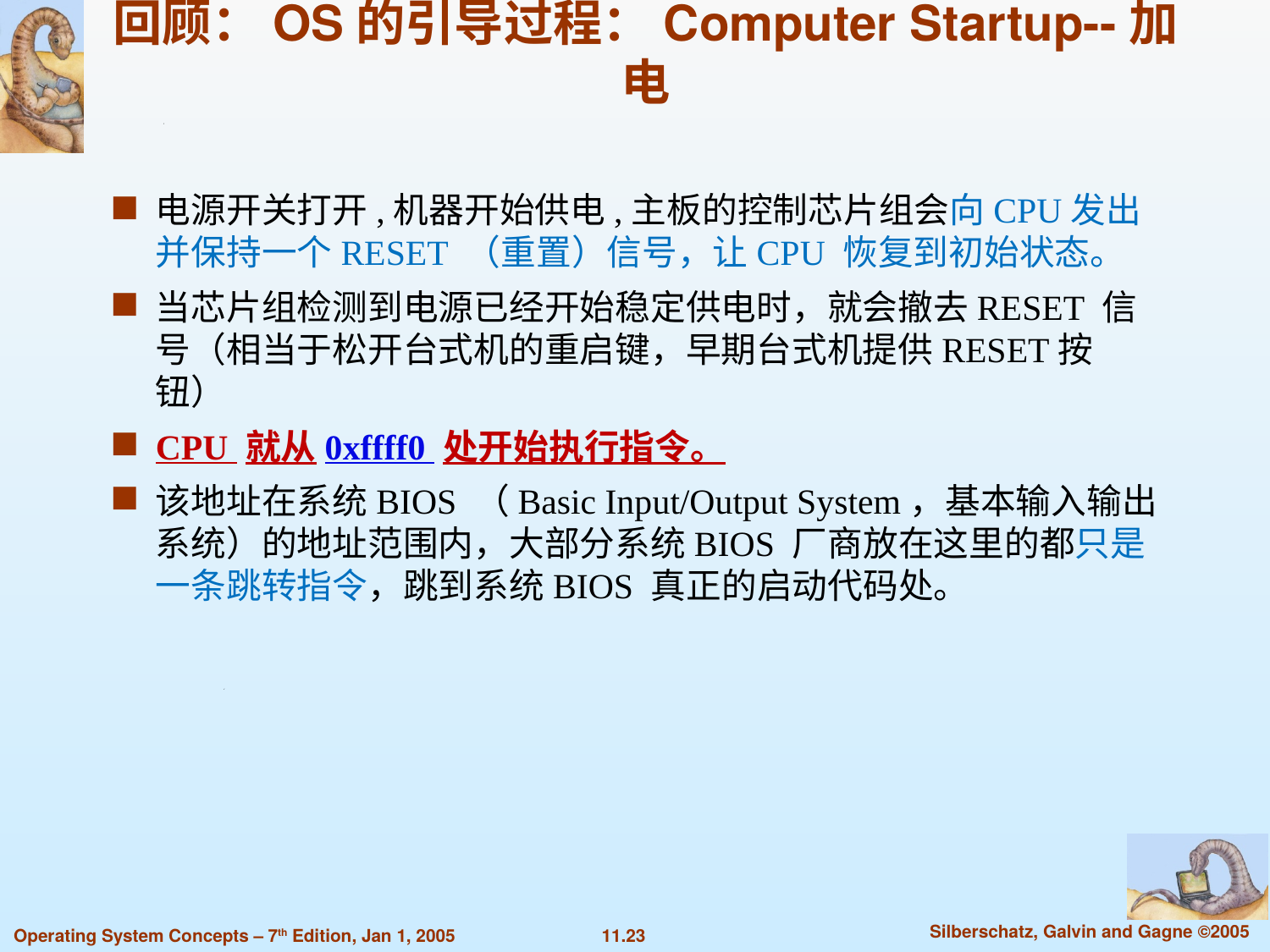

回顾：OS的引导过程：Computer Startup--加电
电源开关打开,机器开始供电,主板的控制芯片组会向CPU发出并保持一个RESET （重置）信号，让CPU 恢复到初始状态。
当芯片组检测到电源已经开始稳定供电时，就会撤去RESET 信号（相当于松开台式机的重启键，早期台式机提供RESET按钮）
CPU 就从0xffff0 处开始执行指令。
该地址在系统BIOS （Basic Input/Output System，基本输入输出系统）的地址范围内，大部分系统BIOS 厂商放在这里的都只是一条跳转指令，跳到系统BIOS 真正的启动代码处。